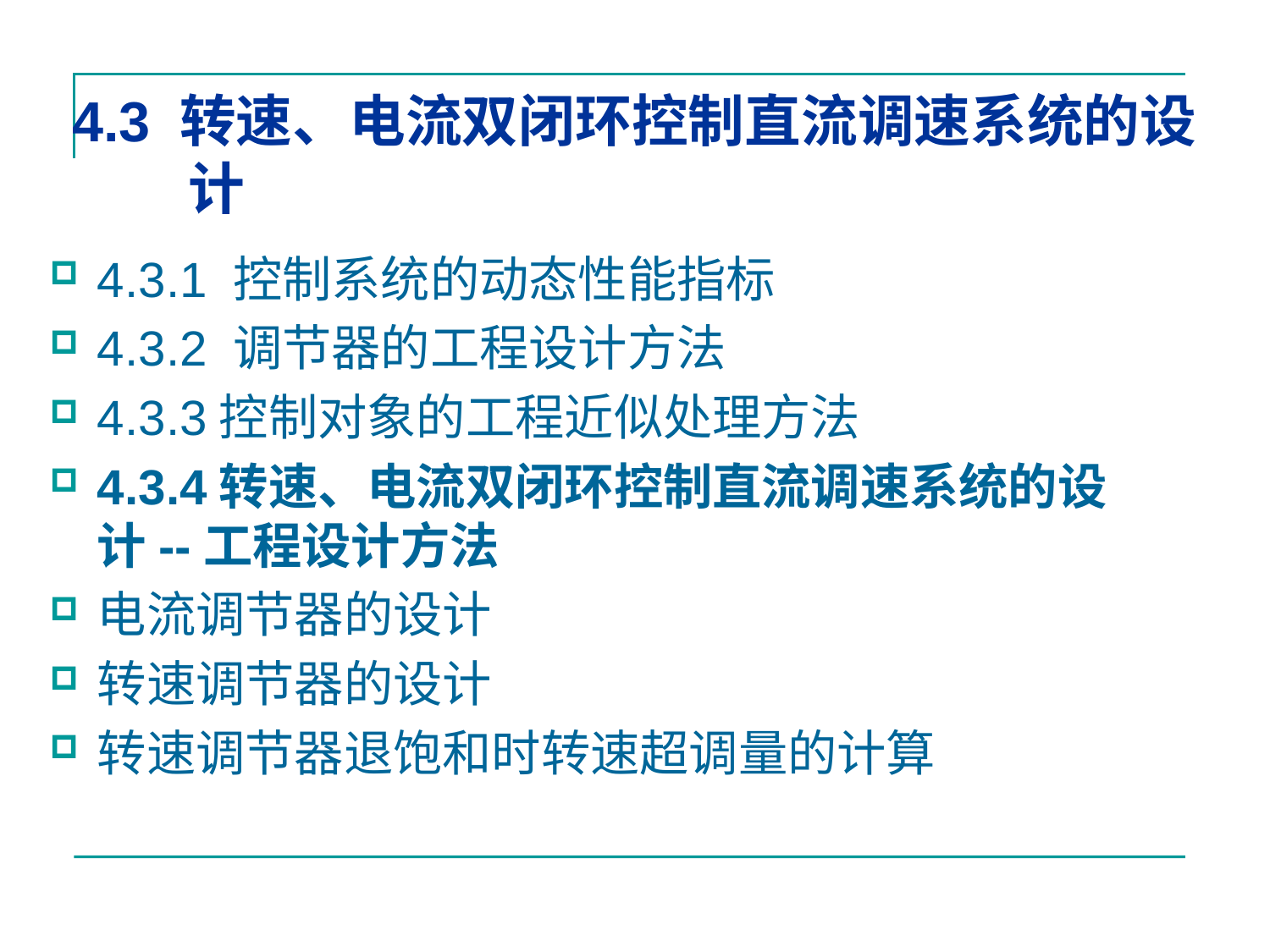

# 4.3 转速、电流双闭环控制直流调速系统的设计
4.3.1 控制系统的动态性能指标
4.3.2 调节器的工程设计方法
4.3.3控制对象的工程近似处理方法
4.3.4转速、电流双闭环控制直流调速系统的设计--工程设计方法
电流调节器的设计
转速调节器的设计
转速调节器退饱和时转速超调量的计算